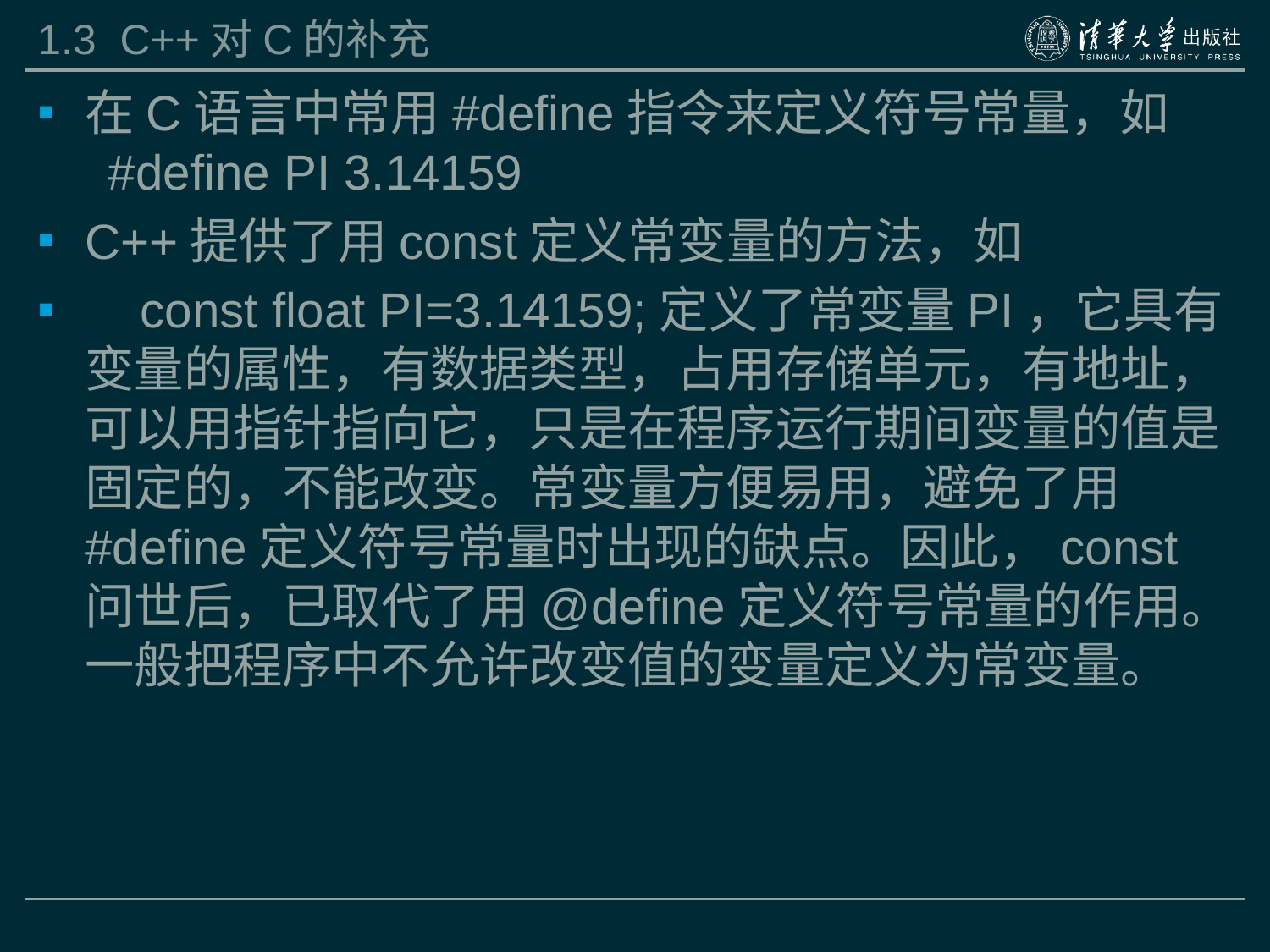

# 1.3  C++对C的补充
在C语言中常用#define指令来定义符号常量，如       #define PI 3.14159
C++提供了用const定义常变量的方法，如
    const float PI=3.14159;定义了常变量PI，它具有变量的属性，有数据类型，占用存储单元，有地址，可以用指针指向它，只是在程序运行期间变量的值是固定的，不能改变。常变量方便易用，避免了用#define定义符号常量时出现的缺点。因此，const问世后，已取代了用@define定义符号常量的作用。一般把程序中不允许改变值的变量定义为常变量。